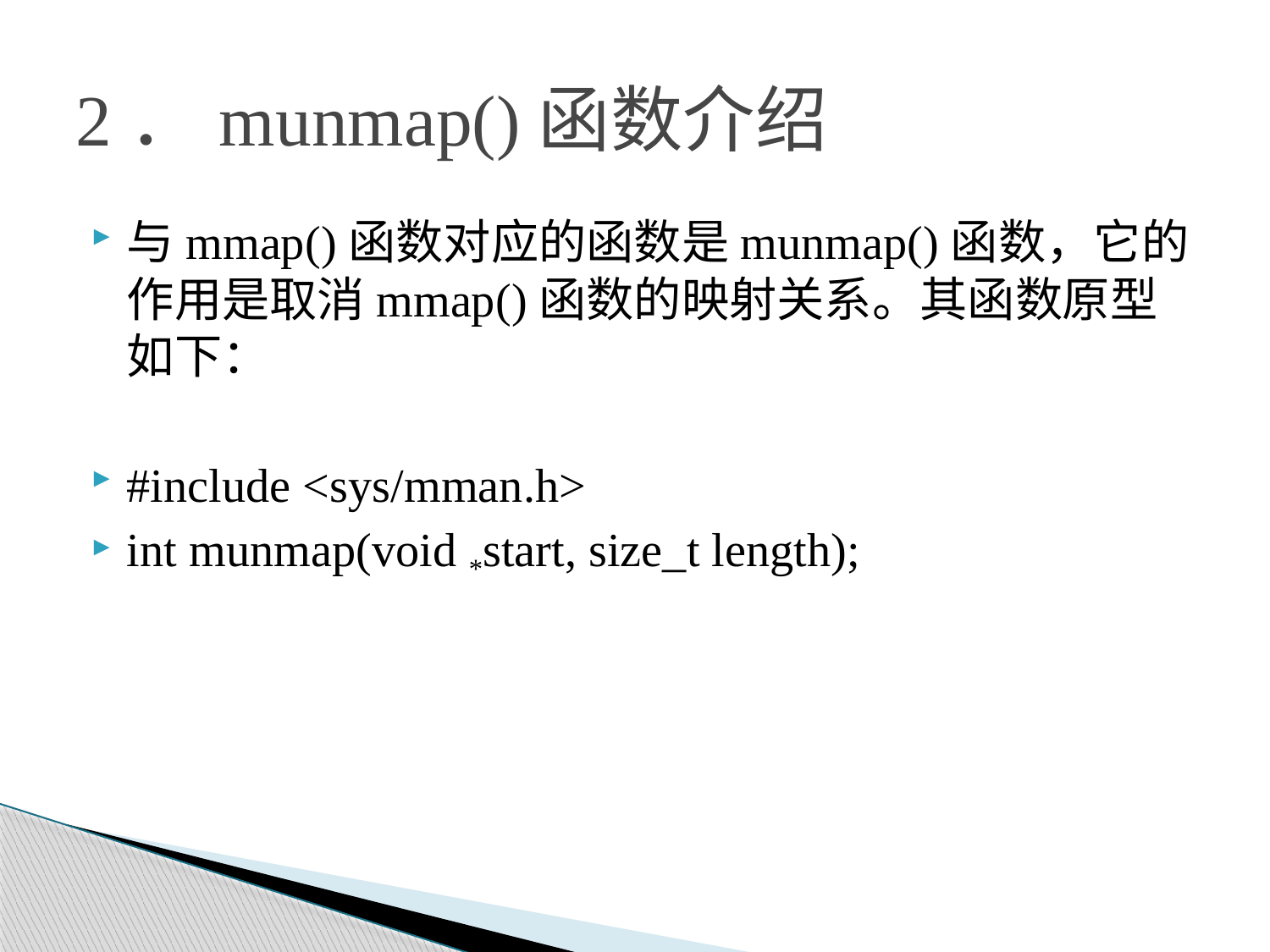

# 2．munmap()函数介绍
与mmap()函数对应的函数是munmap()函数，它的作用是取消mmap()函数的映射关系。其函数原型如下：

#include <sys/mman.h>
int munmap(void *start, size_t length);